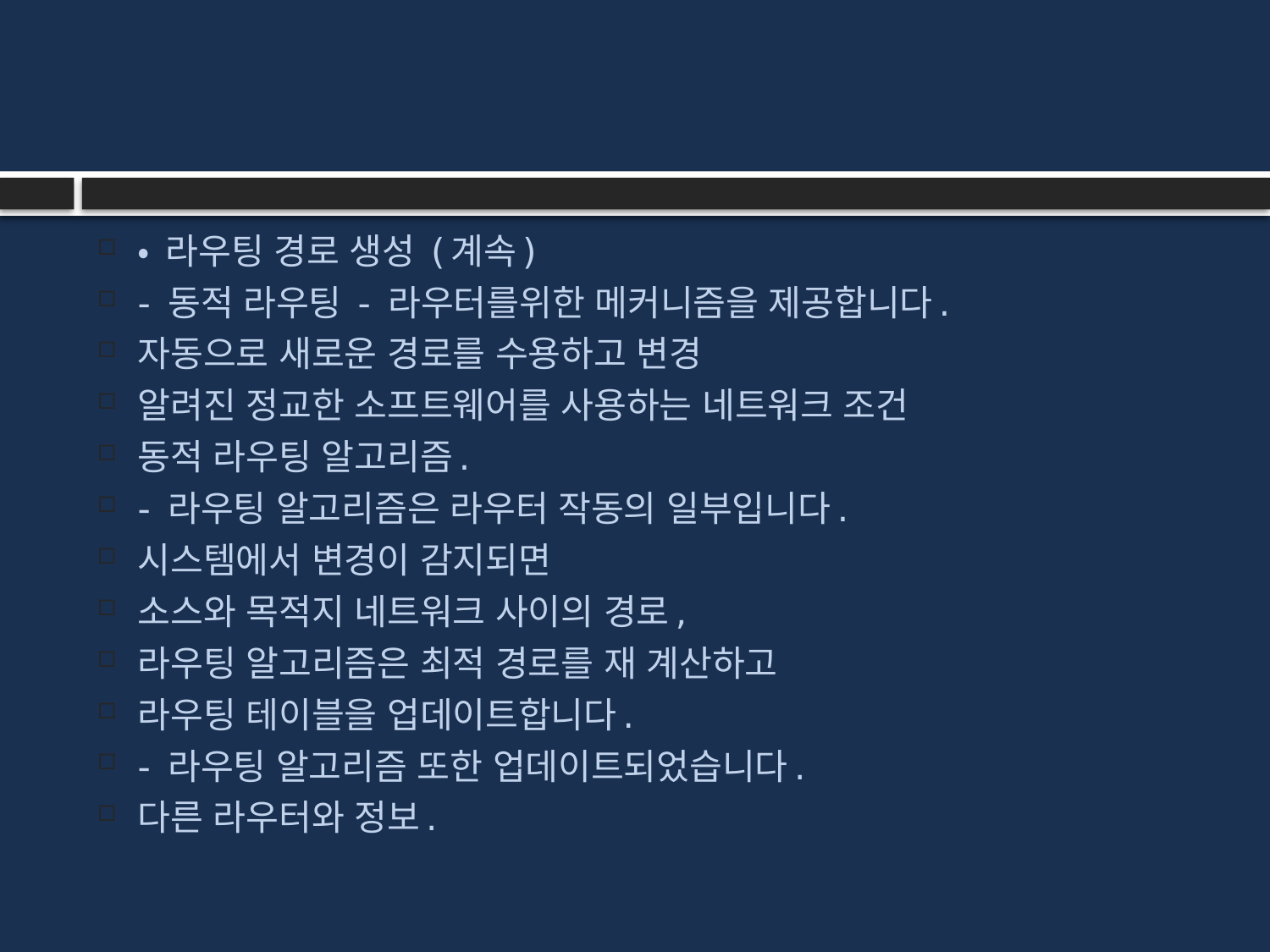

#
• 라우팅 경로 생성 (계속)
- 동적 라우팅 - 라우터를위한 메커니즘을 제공합니다.
자동으로 새로운 경로를 수용하고 변경
알려진 정교한 소프트웨어를 사용하는 네트워크 조건
동적 라우팅 알고리즘.
- 라우팅 알고리즘은 라우터 작동의 일부입니다.
시스템에서 변경이 감지되면
소스와 목적지 네트워크 사이의 경로,
라우팅 알고리즘은 최적 경로를 재 계산하고
라우팅 테이블을 업데이트합니다.
- 라우팅 알고리즘 또한 업데이트되었습니다.
다른 라우터와 정보.